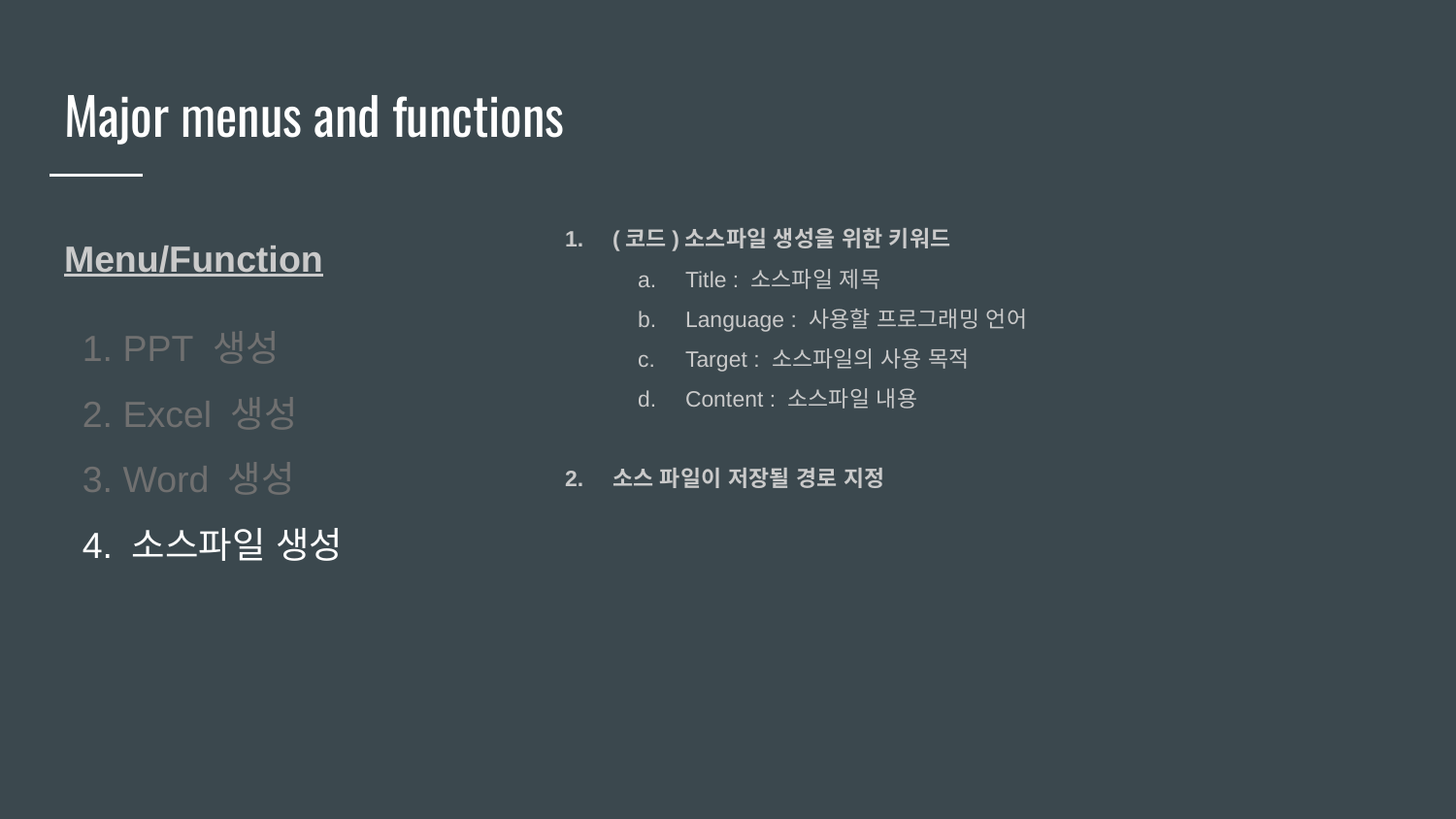

# Major menus and functions
(코드)소스파일 생성을 위한 키워드
Title : 소스파일 제목
Language : 사용할 프로그래밍 언어
Target : 소스파일의 사용 목적
Content : 소스파일 내용

소스 파일이 저장될 경로 지정
Menu/Function
1. PPT 생성
2. Excel 생성
3. Word 생성
4. 소스파일 생성